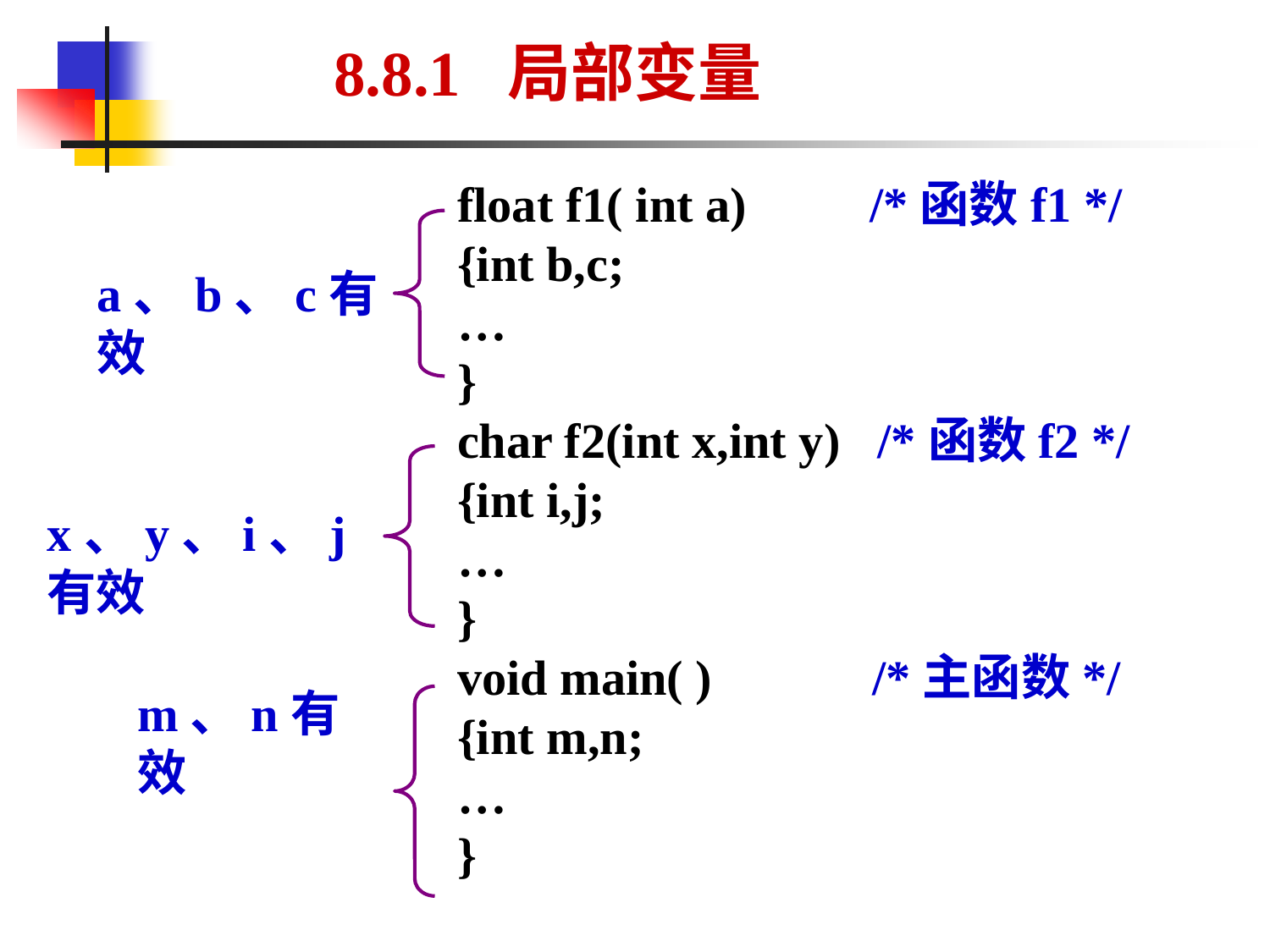

8.8.1  局部变量
float f1( int a)          /*函数f1 */
{int b,c;
…
}
char f2(int x,int y)   /*函数f2 */
{int i,j;
…
}
void main( )             /*主函数*/
{int m,n;
…
}

a、b、c有效

x、y、i、j有效
m、n有效